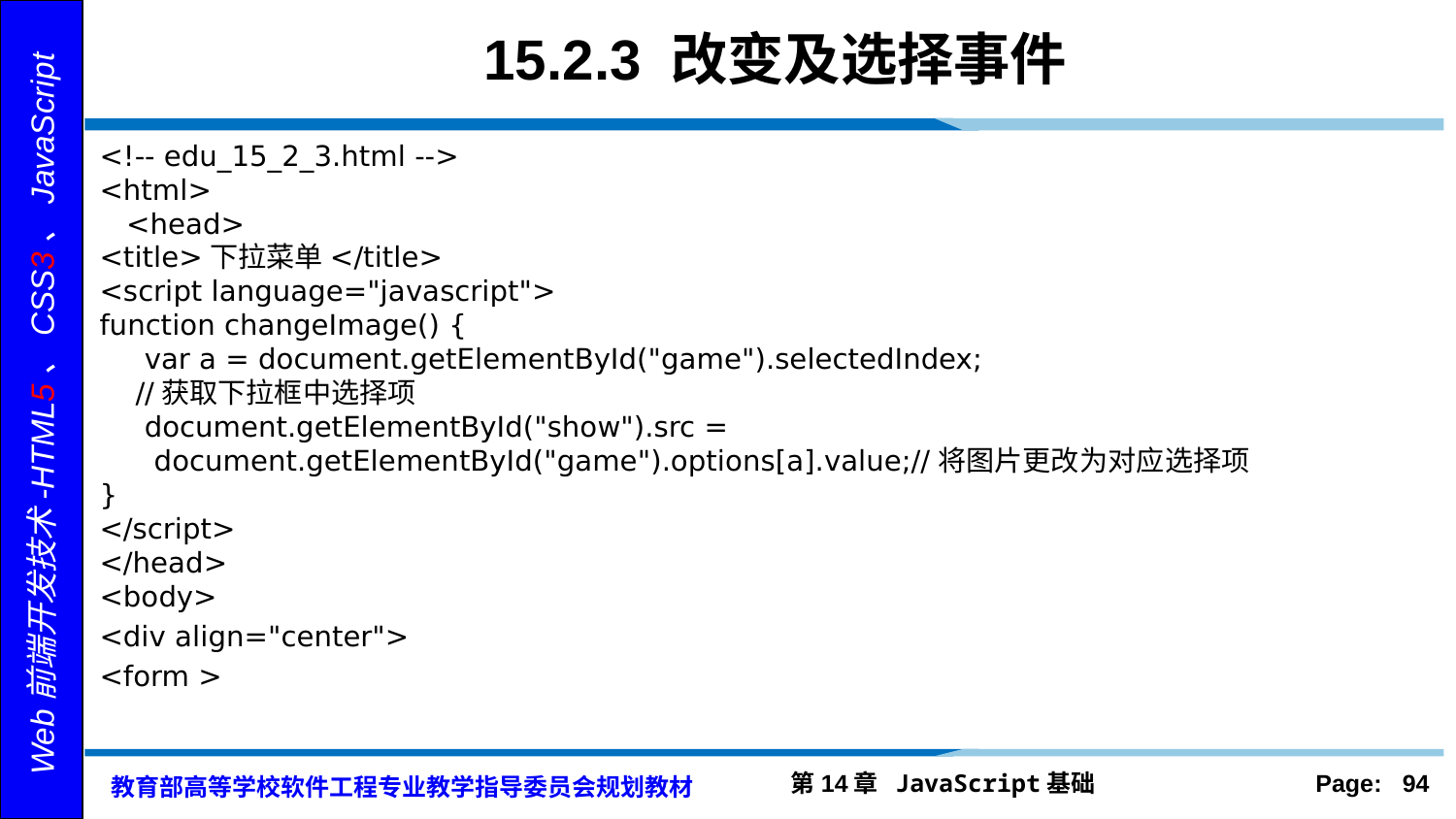

# 15.2.3 改变及选择事件
<!-- edu_15_2_3.html -->
<html>
   <head>
<title>下拉菜单</title>
<script language="javascript">
function changeImage() {
     var a = document.getElementById("game").selectedIndex;
    //获取下拉框中选择项
     document.getElementById("show").src = document.getElementById("game").options[a].value;//将图片更改为对应选择项
}
</script>
</head>
<body>
<div align="center">
<form >